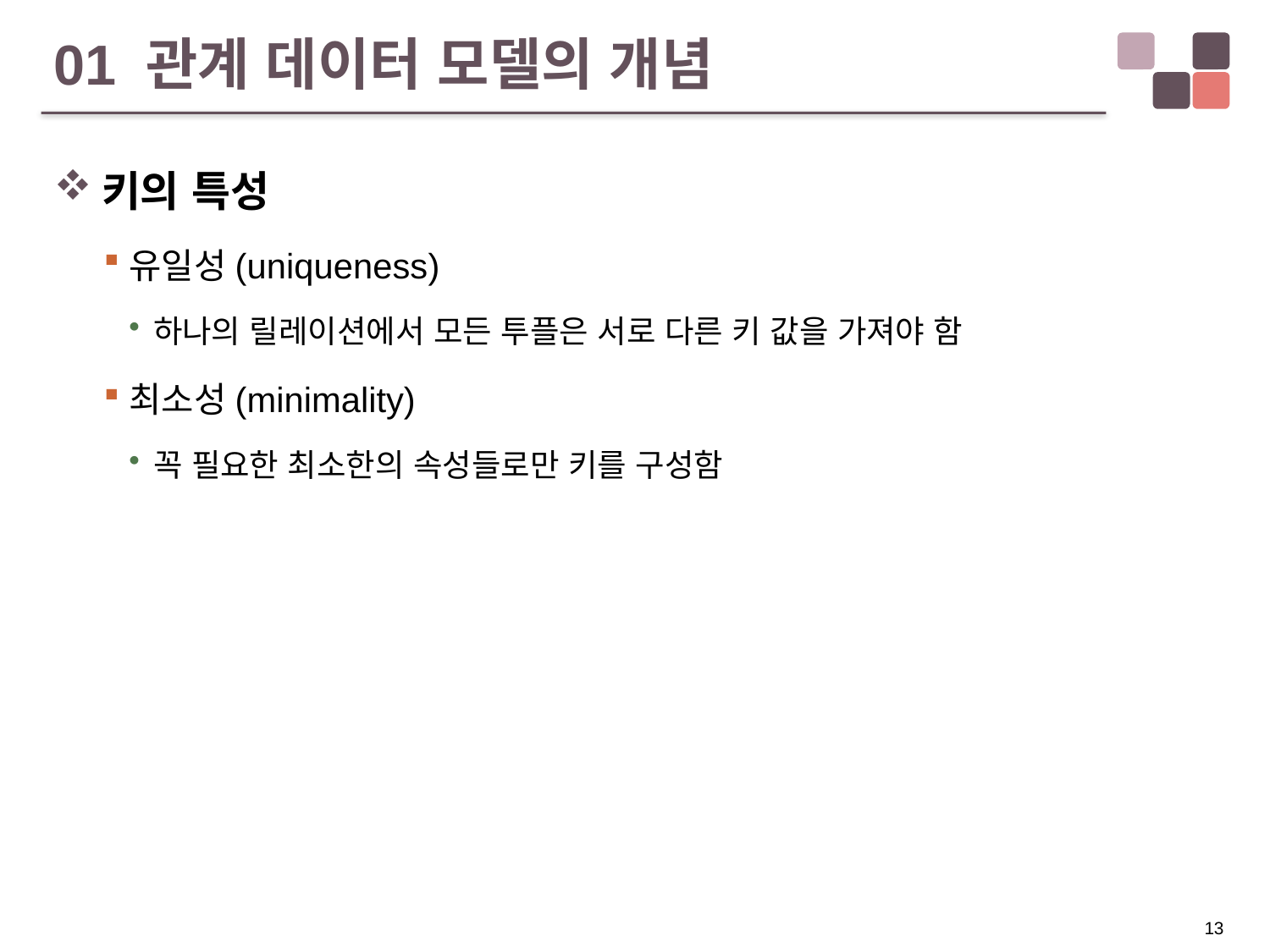

# 01 관계 데이터 모델의 개념
키의 특성
유일성(uniqueness)
하나의 릴레이션에서 모든 투플은 서로 다른 키 값을 가져야 함
최소성(minimality)
꼭 필요한 최소한의 속성들로만 키를 구성함